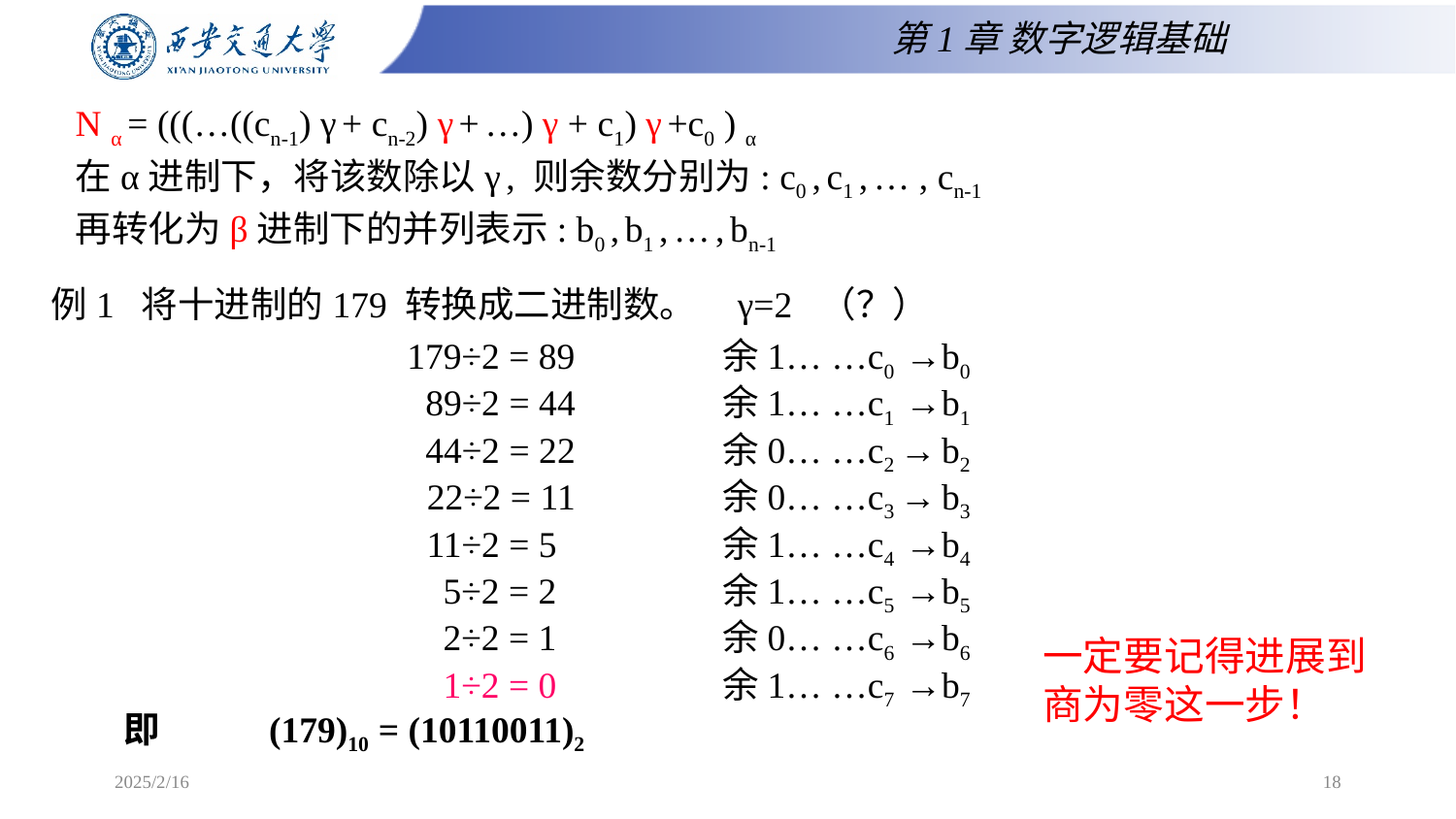

第1章 数字逻辑基础
N α = (((…((cn-1) γ + cn-2) γ + …) γ + c1) γ +c0 ) α
在α进制下，将该数除以γ , 则余数分别为: c0 , c1 , … , cn-1
再转化为β进制下的并列表示: b0 , b1 , … , bn-1

例1  将十进制的179 转换成二进制数。    γ=2  （？）
 179÷2 = 89               余1… …c0  →b0
   89÷2 = 44               余1… …c1  →b1
   44÷2 = 22               余0… …c2 → b2
   22÷2 = 11               余0… …c3 → b3
        11÷2 = 5                 余1… …c4  →b4
     5÷2 = 2                 余1… …c5  →b5
     2÷2 = 1                 余0… …c6  →b6
     1÷2 = 0                 余1… …c7  →b7
一定要记得进展到商为零这一步！
即	(179)10 = (10110011)2
2025/2/16
18